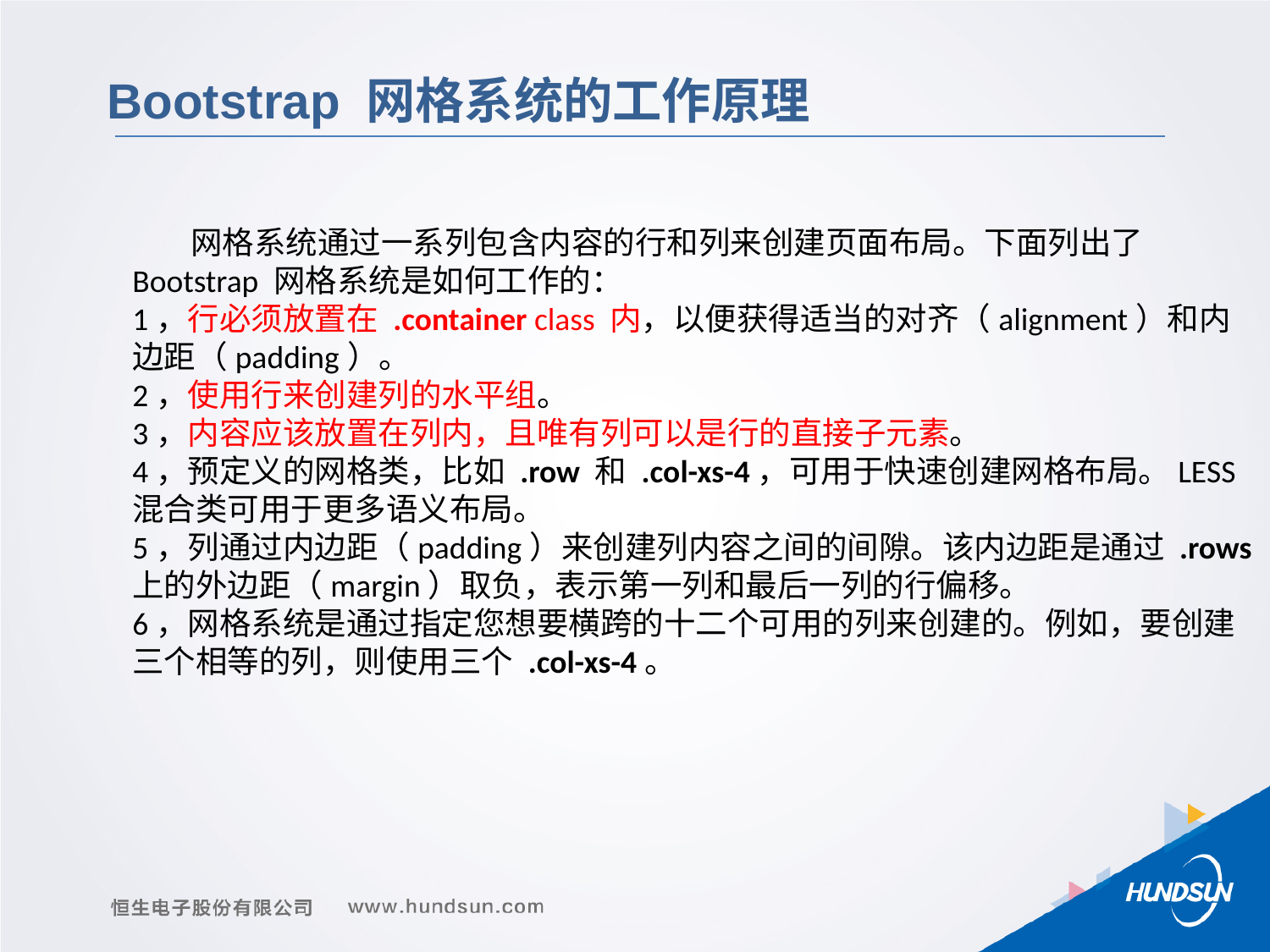

Bootstrap 网格系统的工作原理
       网格系统通过一系列包含内容的行和列来创建页面布局。下面列出了 Bootstrap 网格系统是如何工作的：
1，行必须放置在 .container class 内，以便获得适当的对齐（alignment）和内边距（padding）。
2，使用行来创建列的水平组。
3，内容应该放置在列内，且唯有列可以是行的直接子元素。
4，预定义的网格类，比如 .row 和 .col-xs-4，可用于快速创建网格布局。LESS 混合类可用于更多语义布局。
5，列通过内边距（padding）来创建列内容之间的间隙。该内边距是通过 .rows 上的外边距（margin）取负，表示第一列和最后一列的行偏移。
6，网格系统是通过指定您想要横跨的十二个可用的列来创建的。例如，要创建三个相等的列，则使用三个 .col-xs-4。